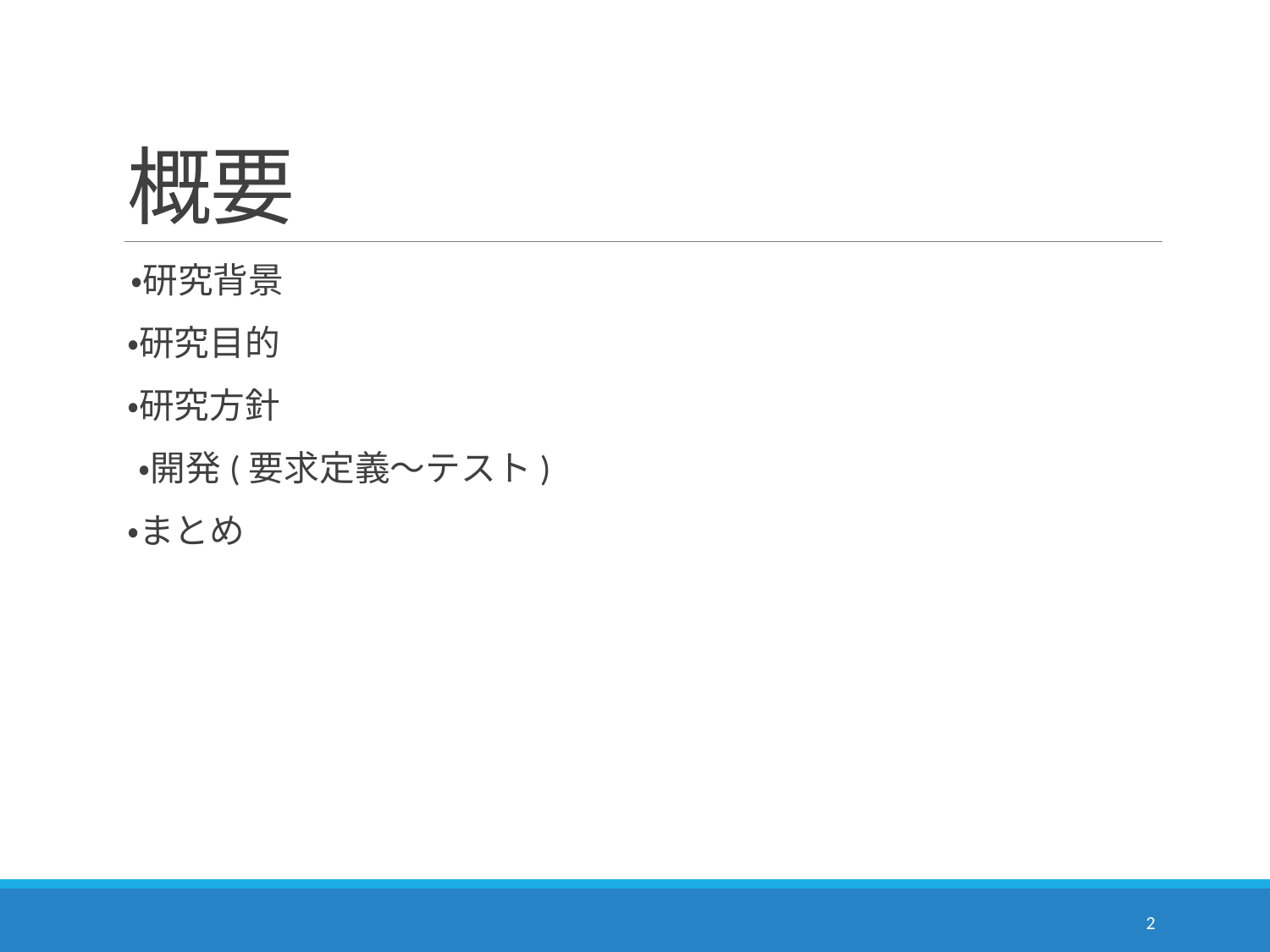

# 概要
 ・研究背景
・研究目的
・研究方針
  ・開発(要求定義～テスト)
・まとめ
2